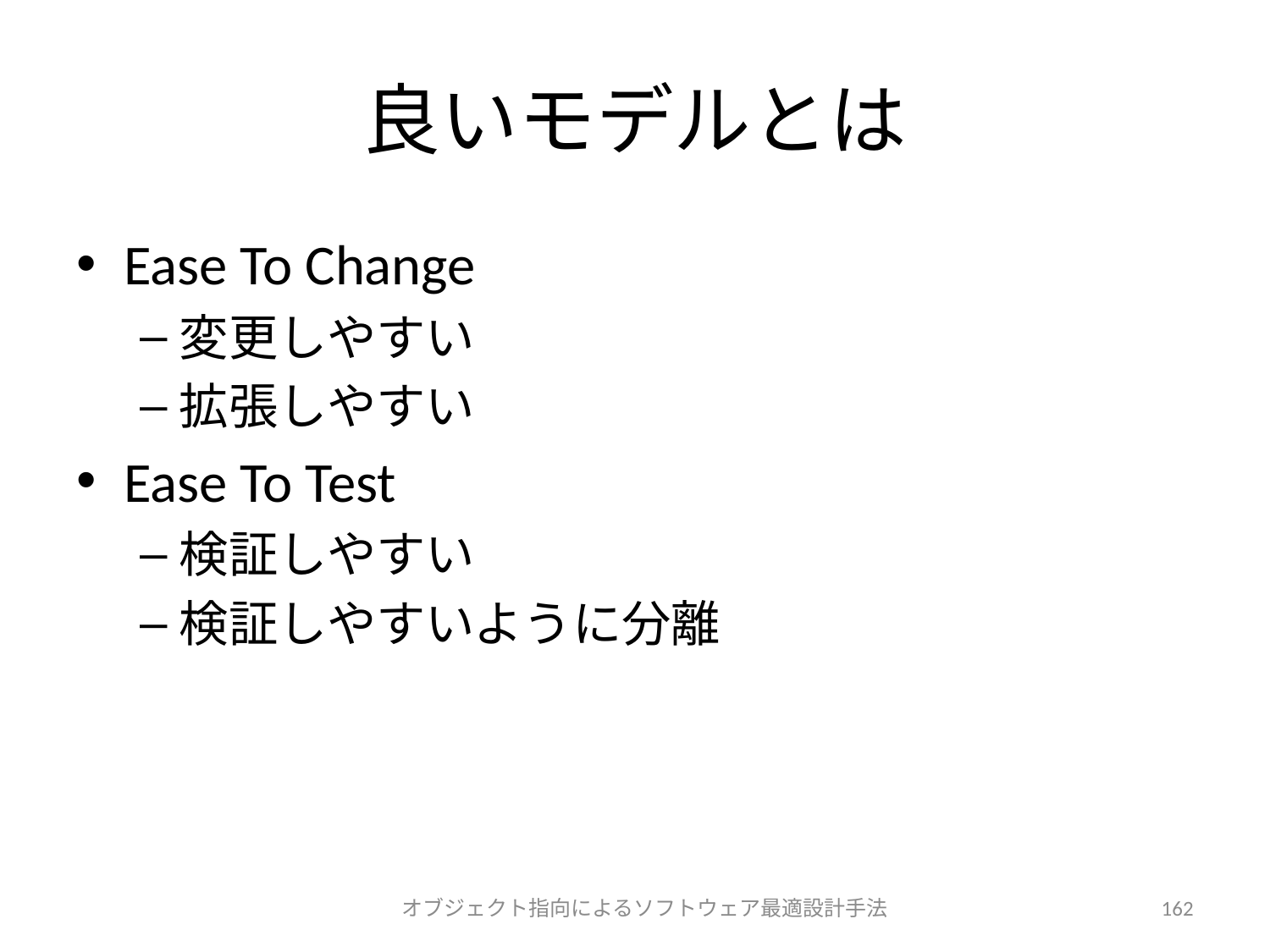

# 良いモデルとは
Ease To Change
変更しやすい
拡張しやすい
Ease To Test
検証しやすい
検証しやすいように分離
オブジェクト指向によるソフトウェア最適設計手法
162